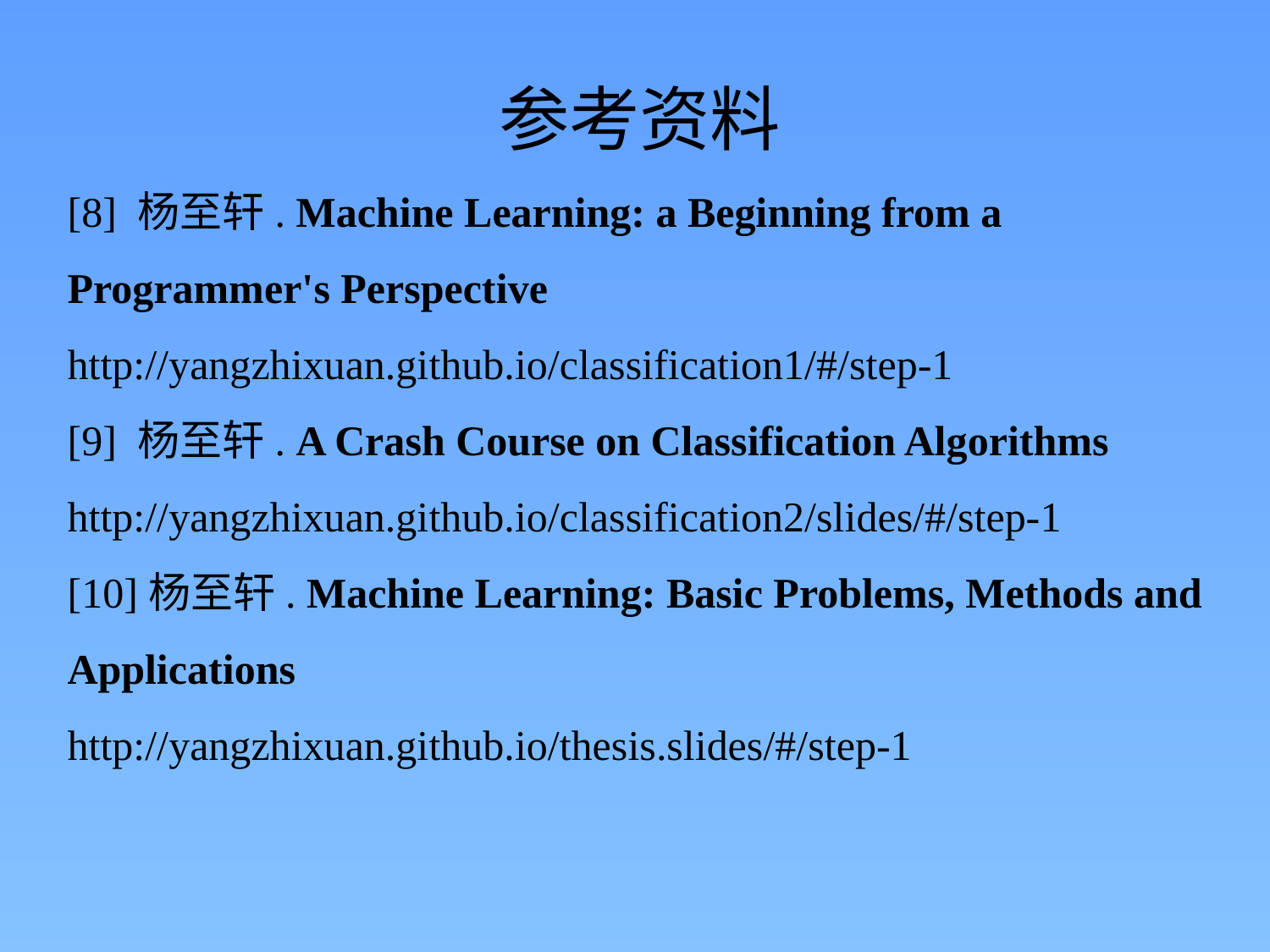

参考资料
[8] 杨至轩. Machine Learning: a Beginning from a Programmer's Perspective
http://yangzhixuan.github.io/classification1/#/step-1
[9] 杨至轩. A Crash Course on Classification Algorithms
http://yangzhixuan.github.io/classification2/slides/#/step-1
[10]杨至轩. Machine Learning: Basic Problems, Methods and Applications
http://yangzhixuan.github.io/thesis.slides/#/step-1